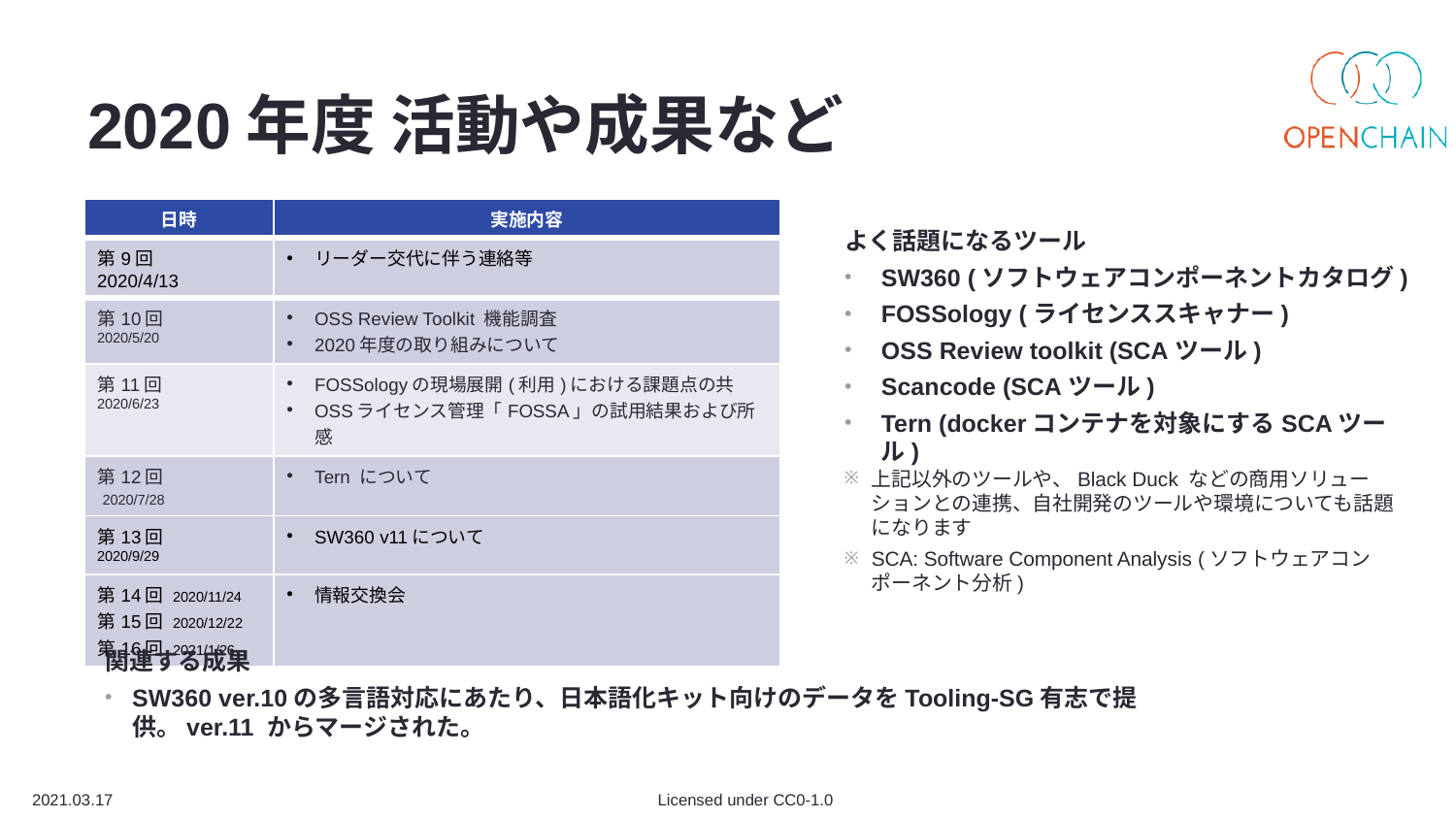

# 2020年度 活動や成果など
| 日時 | 実施内容 |
| --- | --- |
| 第9回 2020/4/13 | リーダー交代に伴う連絡等 |
| 第10回 2020/5/20 | OSS Review Toolkit 機能調査 2020年度の取り組みについて |
| 第11回 2020/6/23 | FOSSologyの現場展開(利用)における課題点の共 OSSライセンス管理「FOSSA」の試用結果および所感 |
| 第12回 2020/7/28 | Tern について |
| 第13回 2020/9/29 | SW360 v11について |
| 第14回 2020/11/24 第15回 2020/12/22 第16回 2021/1/26 | 情報交換会 |
よく話題になるツール
SW360 (ソフトウェアコンポーネントカタログ)
FOSSology (ライセンススキャナー)
OSS Review toolkit (SCAツール)
Scancode (SCAツール)
Tern (dockerコンテナを対象にするSCAツール)

上記以外のツールや、Black Duck などの商用ソリューションとの連携、自社開発のツールや環境についても話題になります
SCA: Software Component Analysis (ソフトウェアコンポーネント分析)
関連する成果
SW360 ver.10の多言語対応にあたり、日本語化キット向けのデータをTooling-SG有志で提供。ver.11 からマージされた。